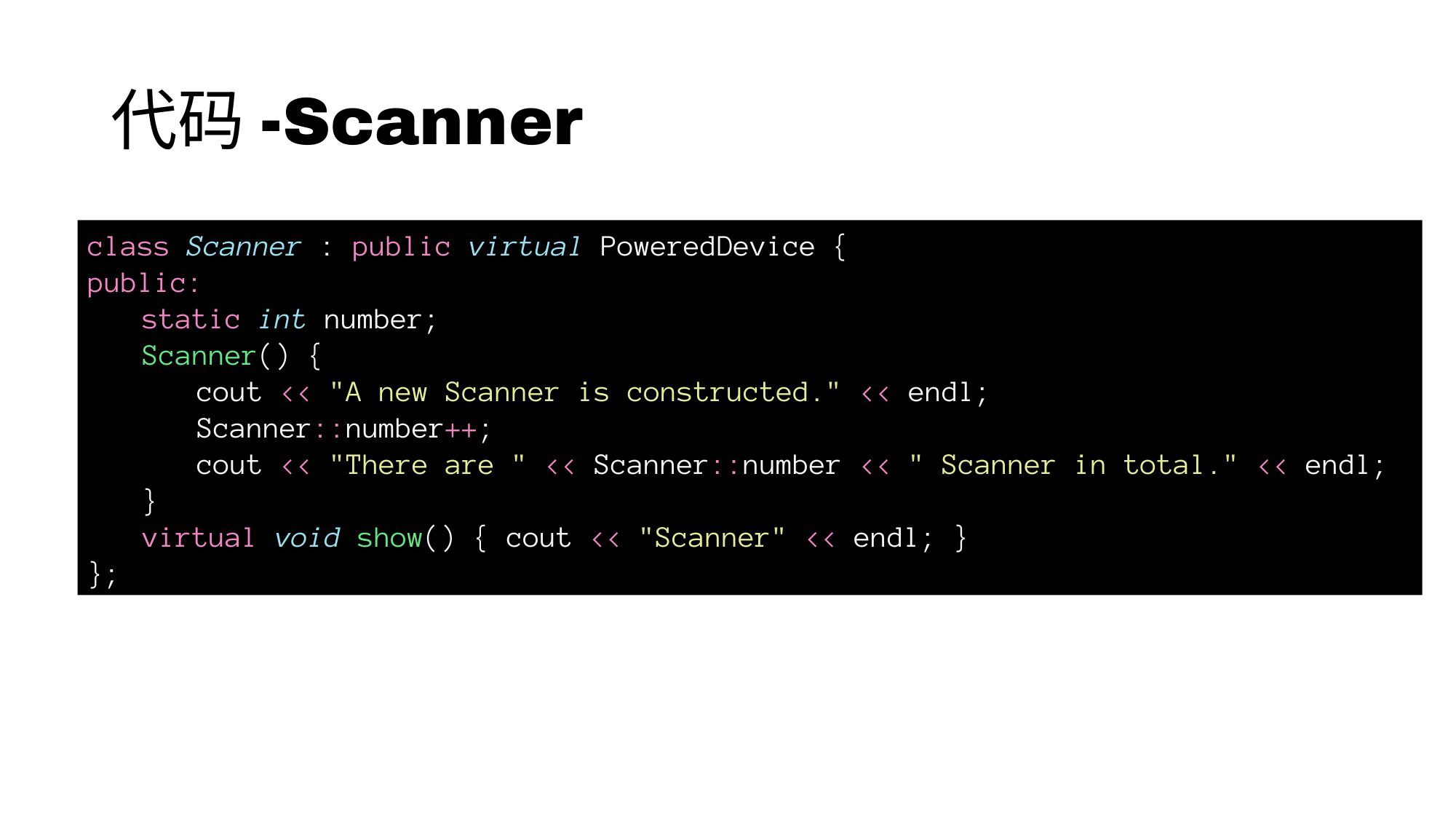

# 代码-Scanner
class Scanner : public virtual PoweredDevice {
public:
static int number;
Scanner() {
cout << "A new Scanner is constructed." << endl;
Scanner::number++;
cout << "There are " << Scanner::number << " Scanner in total." << endl;
}
virtual void show() { cout << "Scanner" << endl; }
};